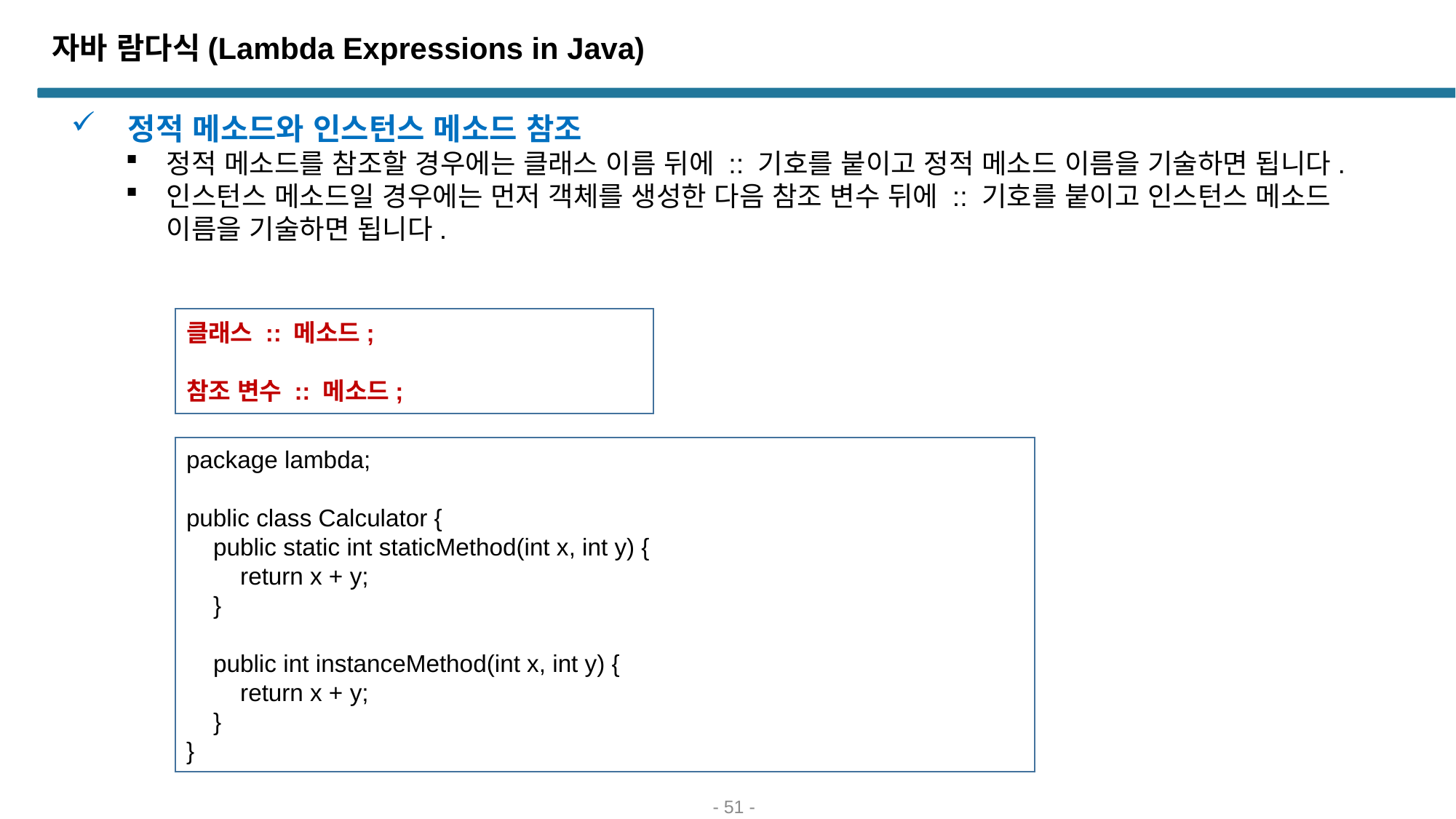

# 자바 람다식(Lambda Expressions in Java)
 정적 메소드와 인스턴스 메소드 참조
정적 메소드를 참조할 경우에는 클래스 이름 뒤에 :: 기호를 붙이고 정적 메소드 이름을 기술하면 됩니다.
인스턴스 메소드일 경우에는 먼저 객체를 생성한 다음 참조 변수 뒤에 :: 기호를 붙이고 인스턴스 메소드 이름을 기술하면 됩니다.
클래스 :: 메소드;

참조 변수 :: 메소드;
package lambda;

public class Calculator {
    public static int staticMethod(int x, int y) {
        return x + y;
    }

    public int instanceMethod(int x, int y) {
        return x + y;
    }
}
- 51 -